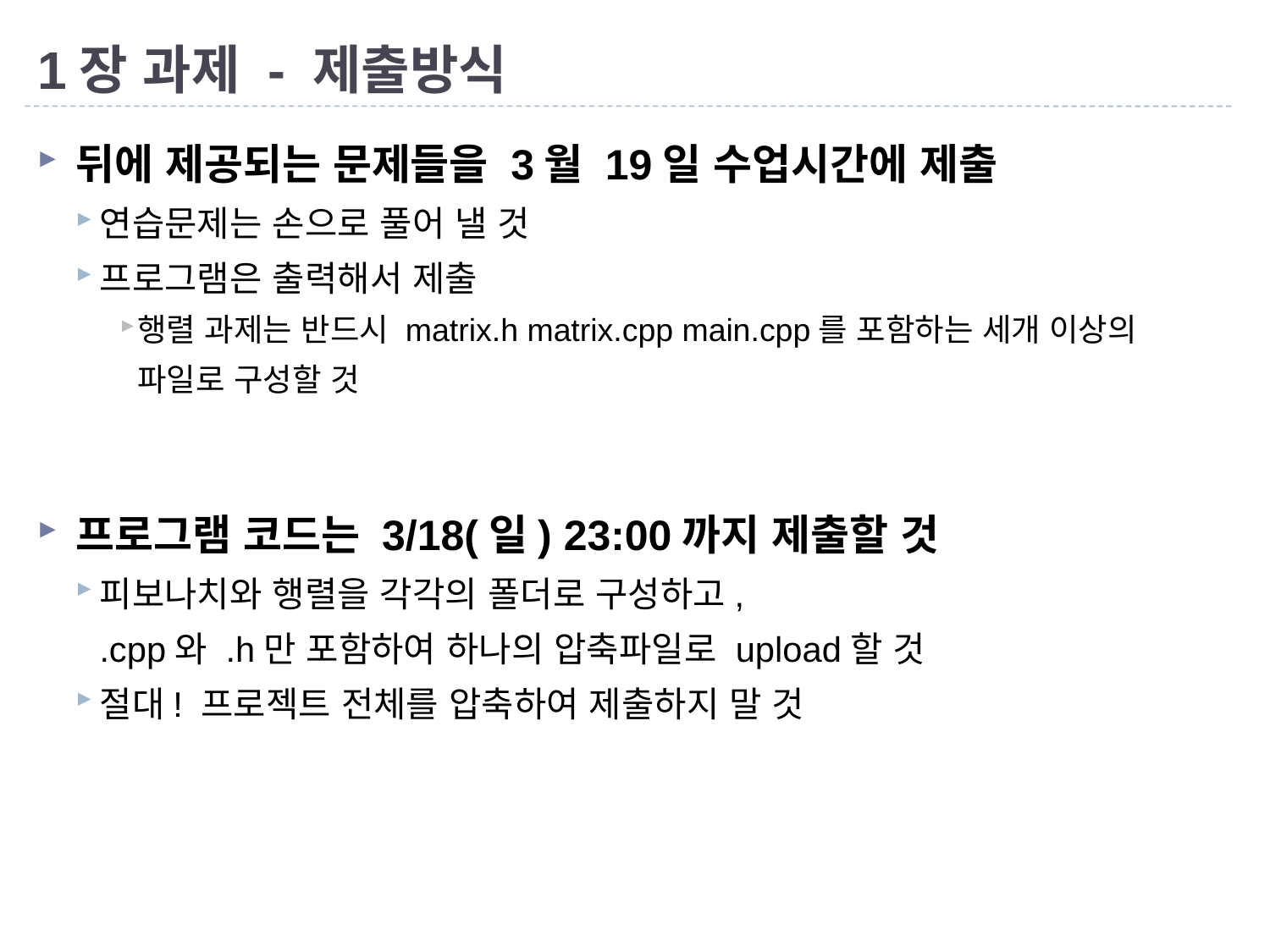

# 1장 과제 - 제출방식
뒤에 제공되는 문제들을 3월 19일 수업시간에 제출
연습문제는 손으로 풀어 낼 것
프로그램은 출력해서 제출
행렬 과제는 반드시 matrix.h matrix.cpp main.cpp를 포함하는 세개 이상의 파일로 구성할 것

프로그램 코드는 3/18(일) 23:00까지 제출할 것
피보나치와 행렬을 각각의 폴더로 구성하고,
.cpp와 .h만 포함하여 하나의 압축파일로 upload할 것
절대! 프로젝트 전체를 압축하여 제출하지 말 것